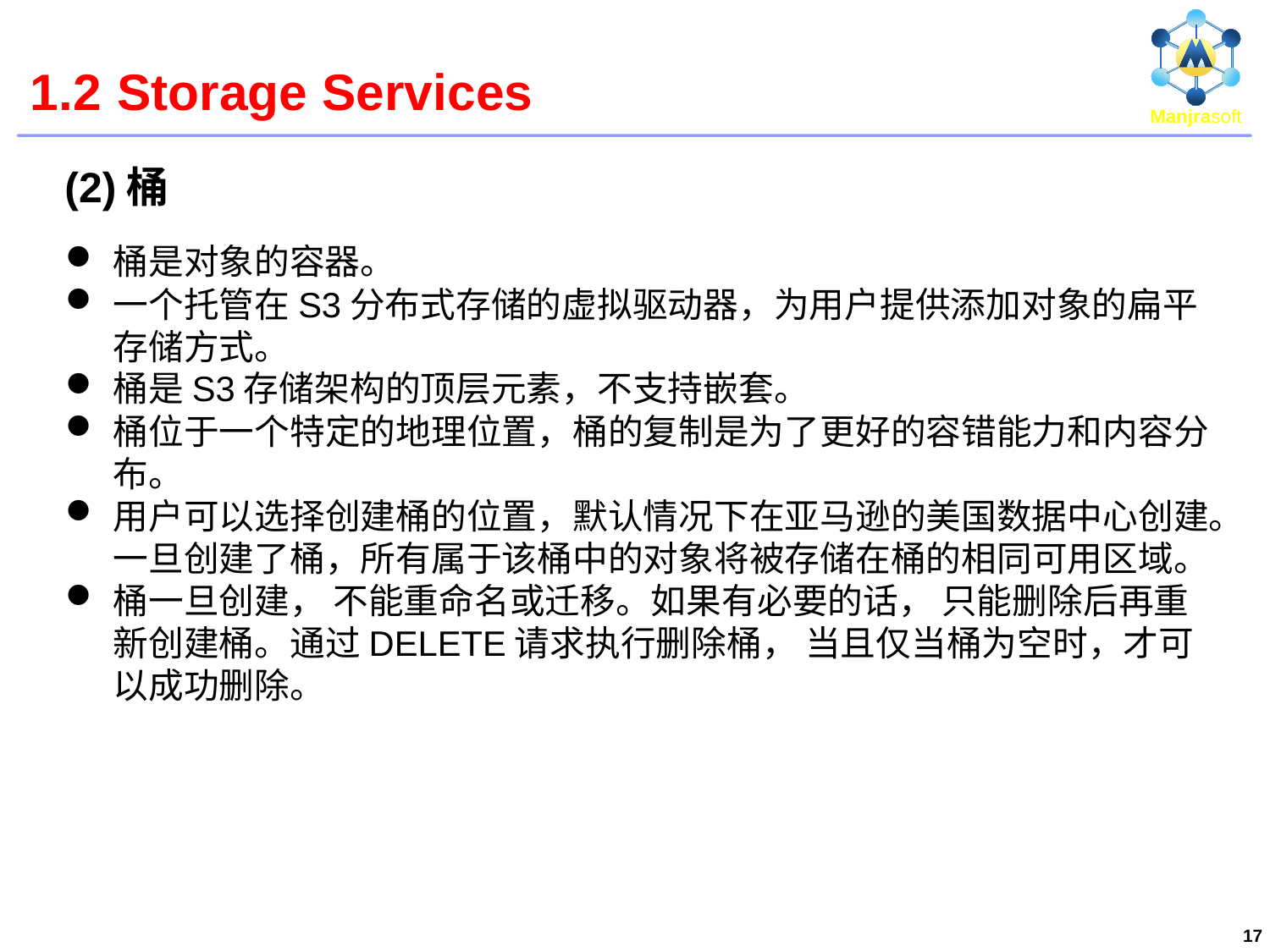

# 1.2 Storage Services
(2)桶
桶是对象的容器。
一个托管在S3分布式存储的虚拟驱动器，为用户提供添加对象的扁平存储方式。
桶是S3存储架构的顶层元素，不支持嵌套。
桶位于一个特定的地理位置，桶的复制是为了更好的容错能力和内容分布。
用户可以选择创建桶的位置，默认情况下在亚马逊的美国数据中心创建。一旦创建了桶，所有属于该桶中的对象将被存储在桶的相同可用区域。
桶一旦创建， 不能重命名或迁移。如果有必要的话， 只能删除后再重新创建桶。通过DELETE请求执行删除桶， 当且仅当桶为空时，才可以成功删除。
17